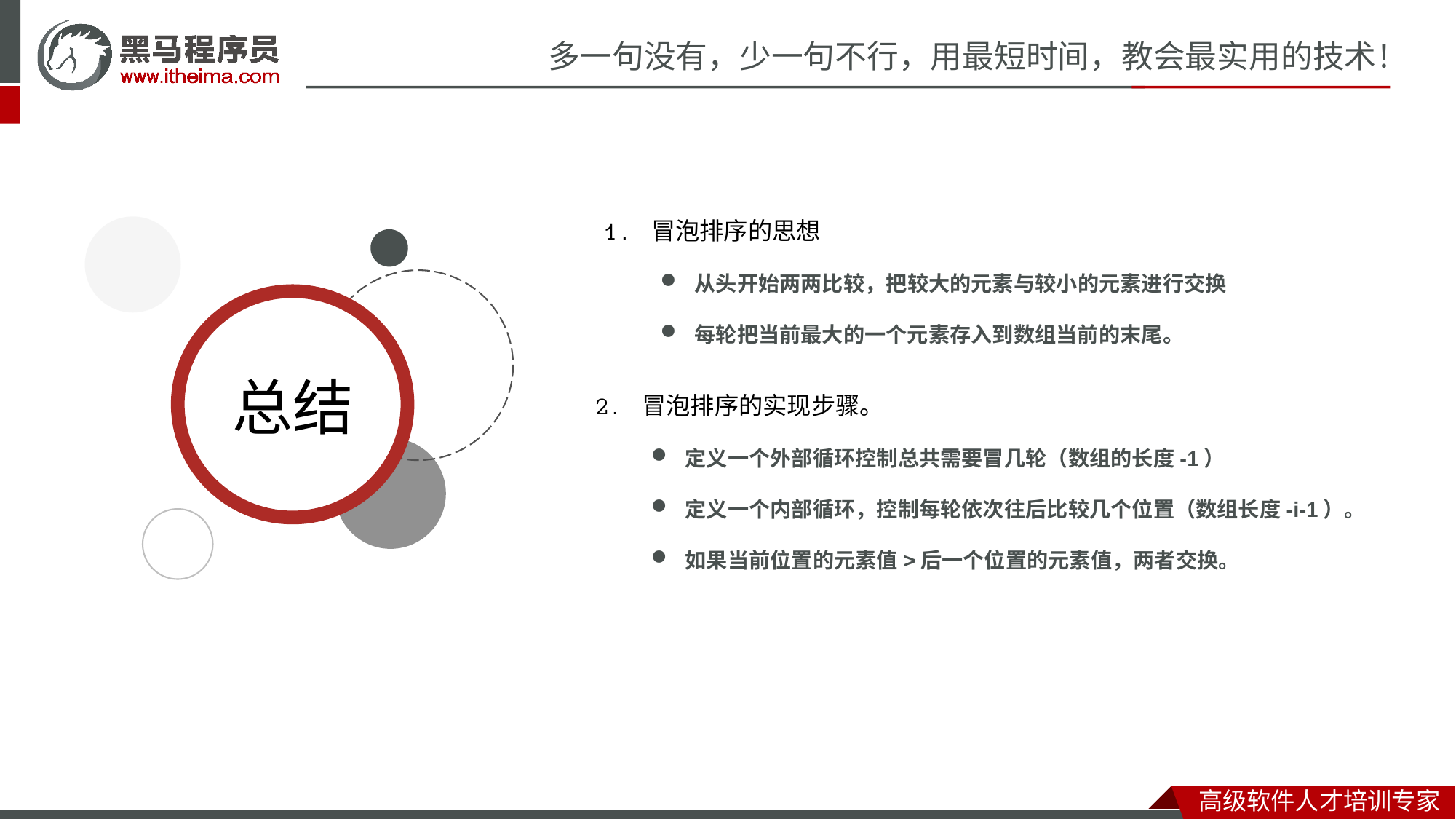

1. 冒泡排序的思想
从头开始两两比较，把较大的元素与较小的元素进行交换
每轮把当前最大的一个元素存入到数组当前的末尾。

2. 冒泡排序的实现步骤。
定义一个外部循环控制总共需要冒几轮（数组的长度-1）
定义一个内部循环，控制每轮依次往后比较几个位置（数组长度-i-1）。
如果当前位置的元素值>后一个位置的元素值，两者交换。